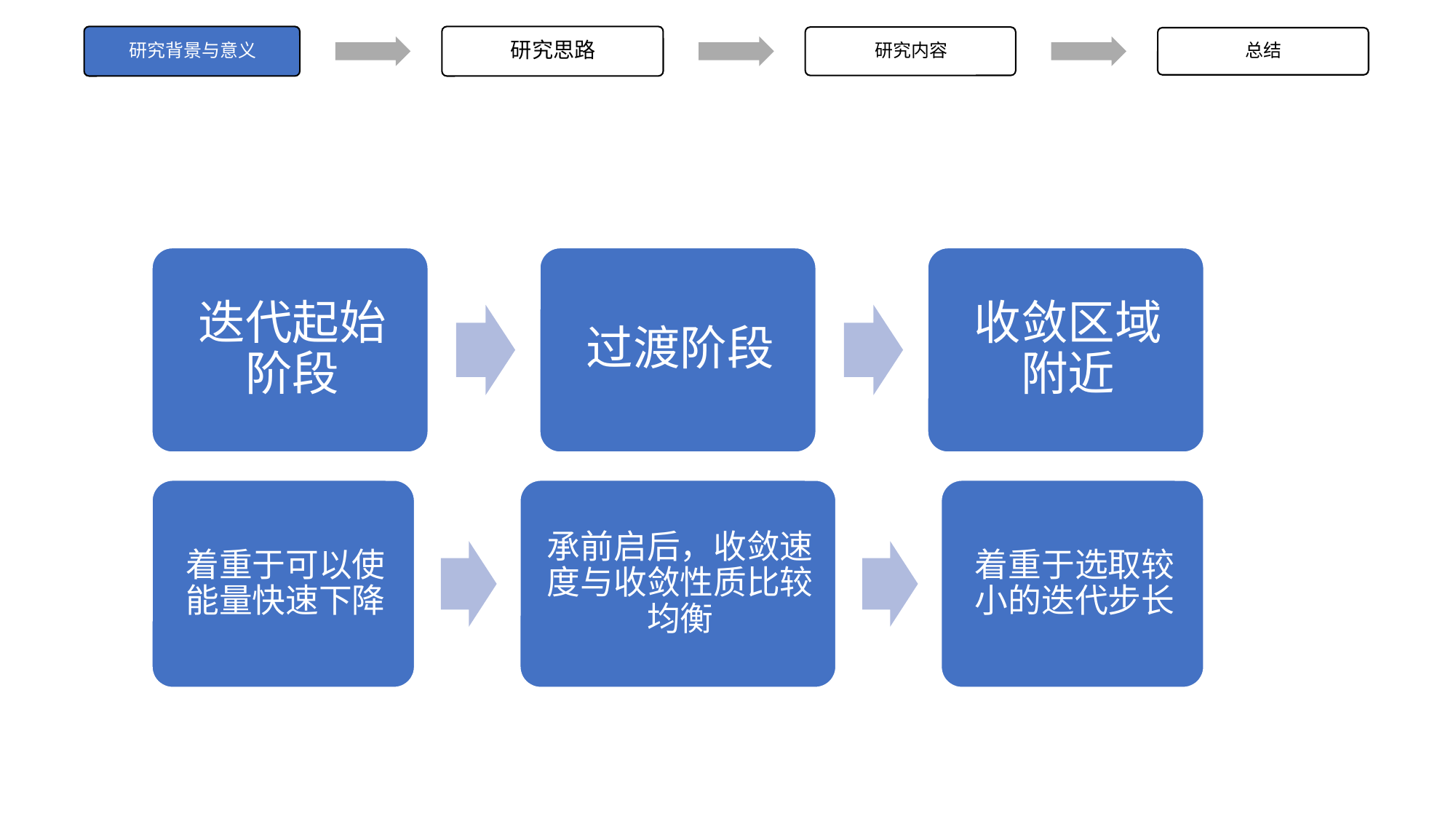

研究背景与意义

研究思路

研究内容

总结
迭代起始阶段

过渡阶段

收敛区域附近
着重于可以使能量快速下降

承前启后，收敛速度与收敛性质比较均衡

着重于选取较小的迭代步长